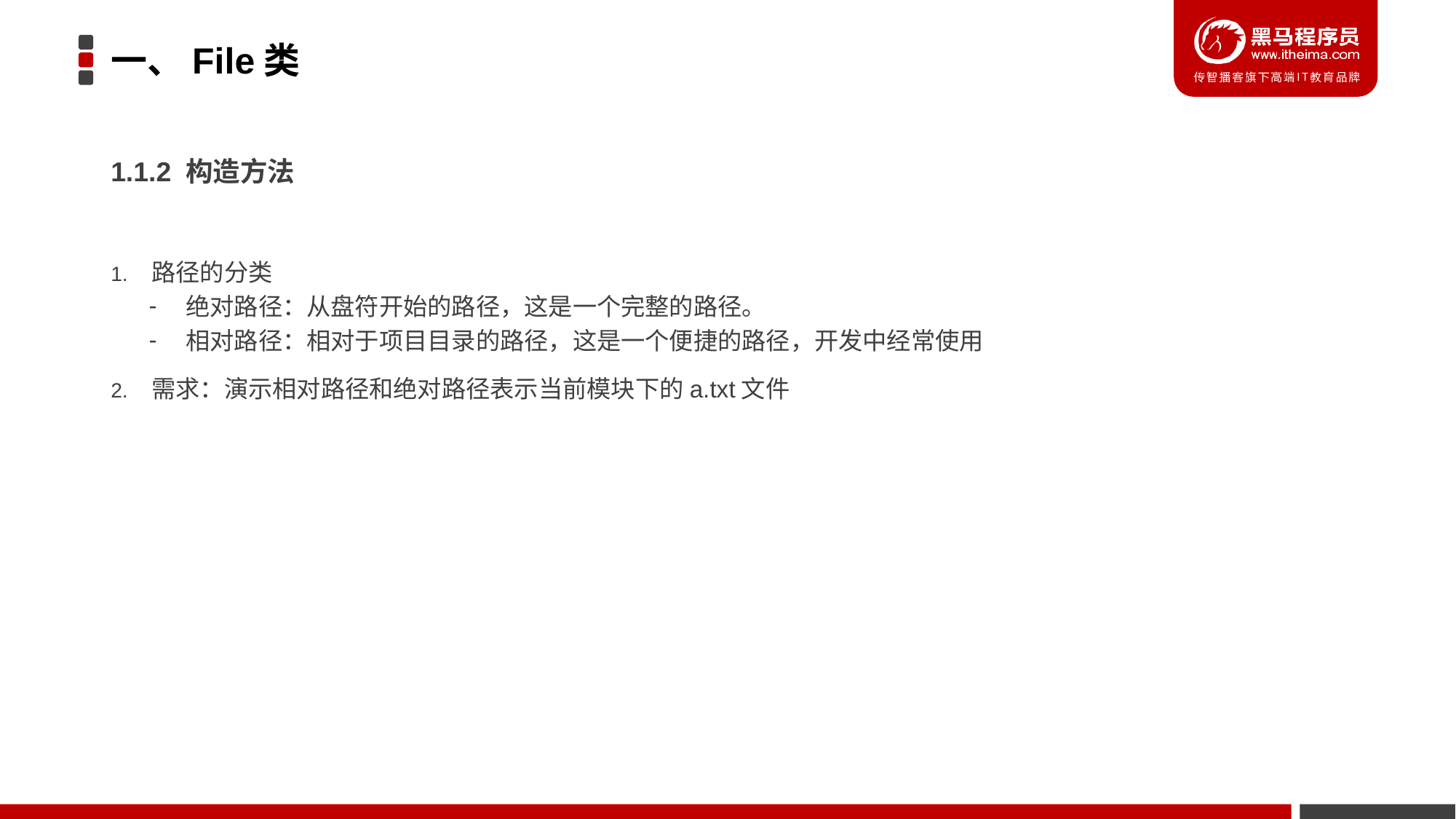

# 一、File类
1.1.2 构造方法
路径的分类
绝对路径：从盘符开始的路径，这是一个完整的路径。
相对路径：相对于项目目录的路径，这是一个便捷的路径，开发中经常使用
需求：演示相对路径和绝对路径表示当前模块下的a.txt文件